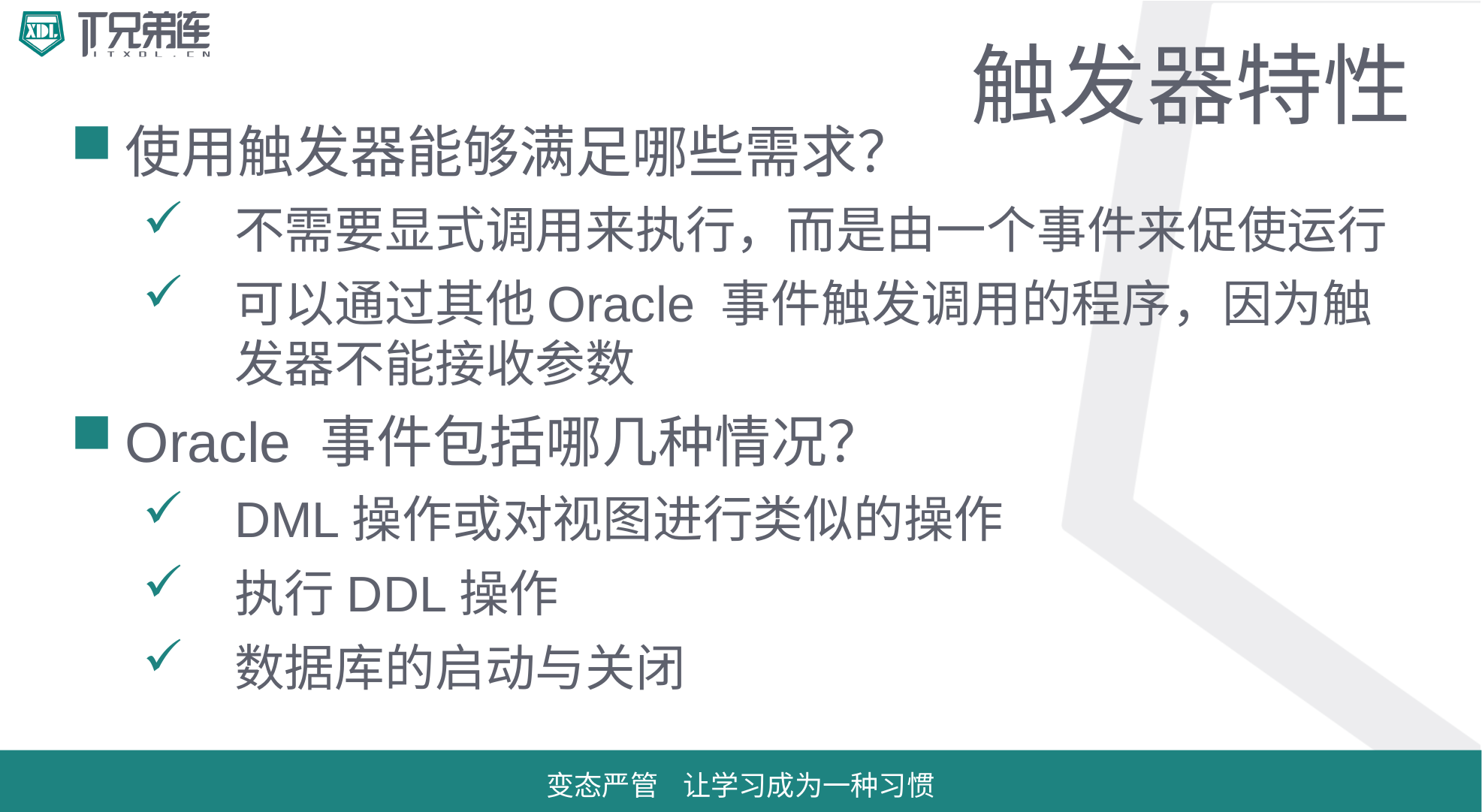

# 触发器特性
使用触发器能够满足哪些需求？
不需要显式调用来执行，而是由一个事件来促使运行
可以通过其他Oracle 事件触发调用的程序，因为触发器不能接收参数
Oracle 事件包括哪几种情况？
DML操作或对视图进行类似的操作
执行DDL操作
数据库的启动与关闭